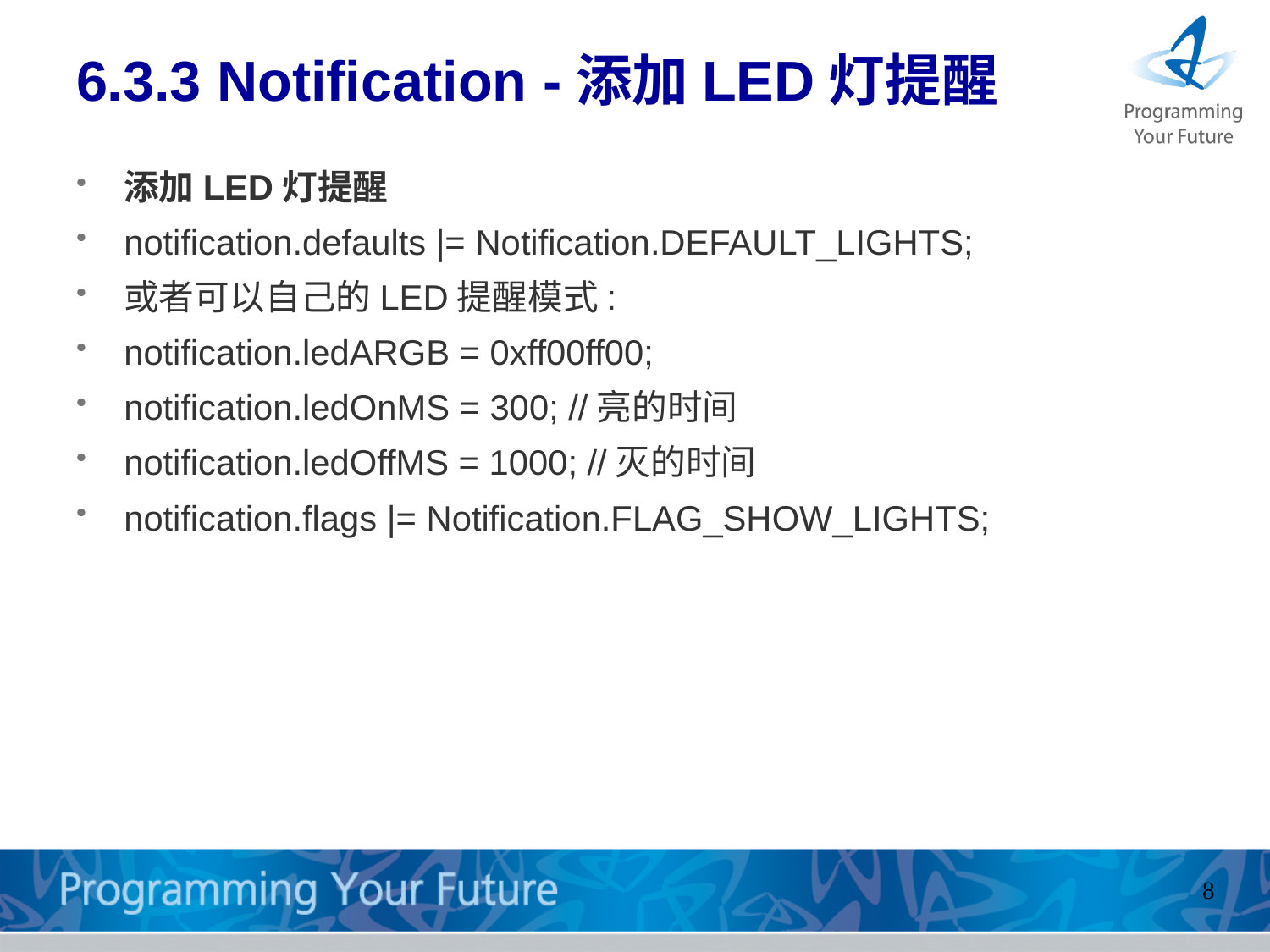

# 6.3.3 Notification -添加LED灯提醒
添加LED灯提醒
notification.defaults |= Notification.DEFAULT_LIGHTS;
或者可以自己的LED提醒模式:
notification.ledARGB = 0xff00ff00;
notification.ledOnMS = 300; //亮的时间
notification.ledOffMS = 1000; //灭的时间
notification.flags |= Notification.FLAG_SHOW_LIGHTS;